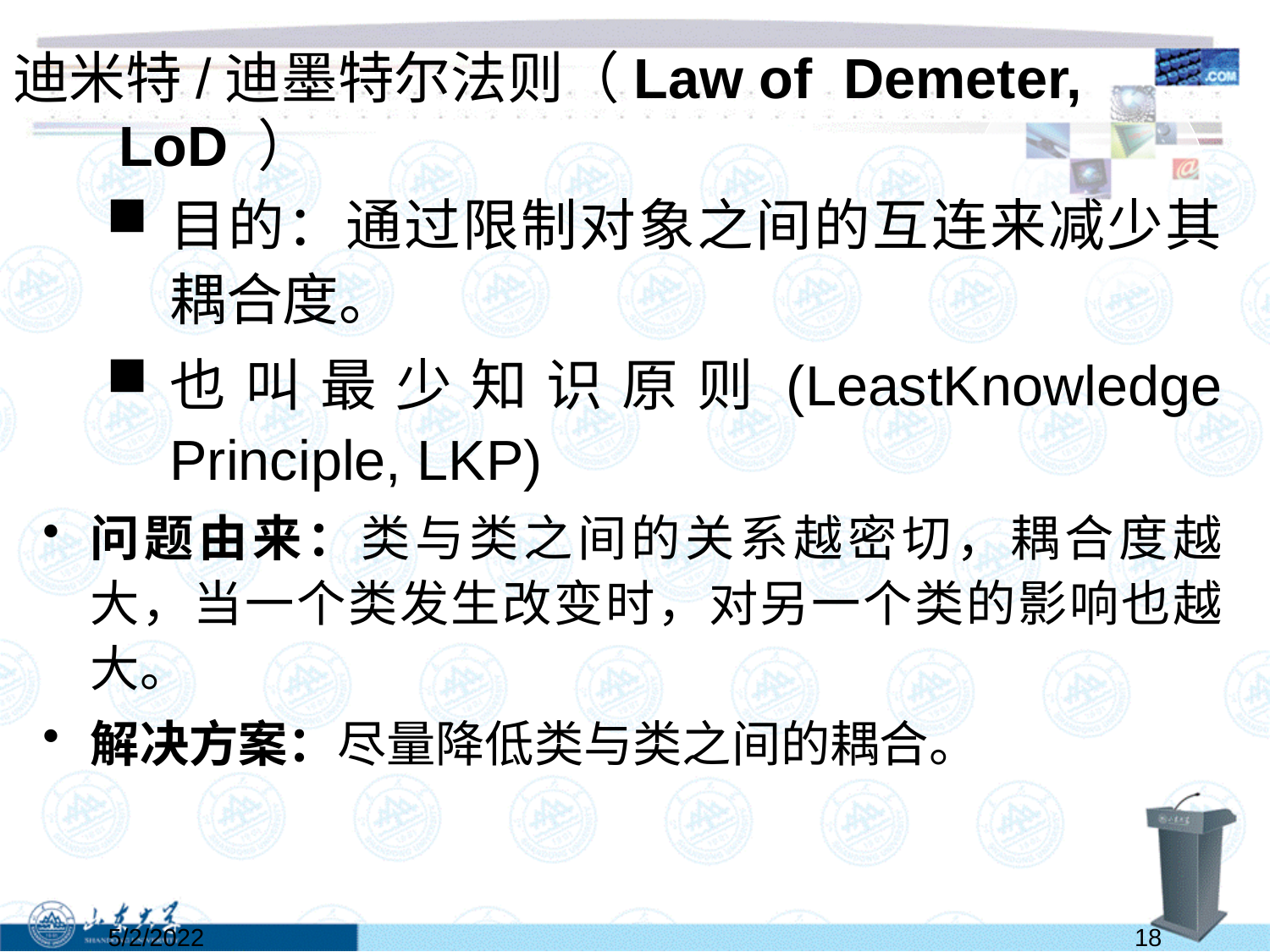

# 迪米特/迪墨特尔法则（Law of  Demeter, LoD ）
目的：通过限制对象之间的互连来减少其耦合度。
也叫最少知识原则(LeastKnowledge Principle, LKP)
问题由来：类与类之间的关系越密切，耦合度越大，当一个类发生改变时，对另一个类的影响也越大。
解决方案：尽量降低类与类之间的耦合。

5/2/2022
18